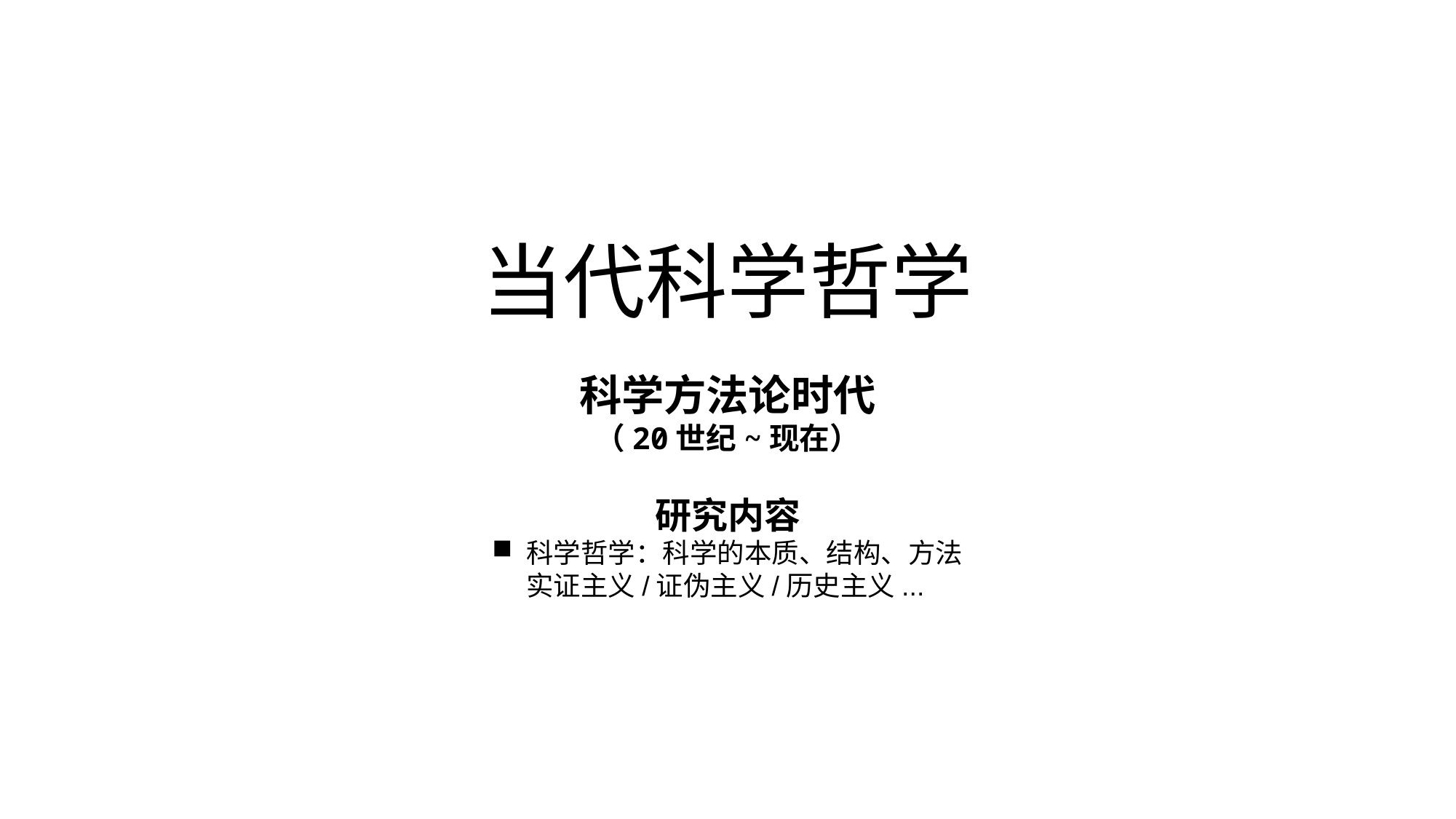

当代科学哲学
科学方法论时代
（20世纪~现在）

研究内容
科学哲学：科学的本质、结构、方法
实证主义/证伪主义/历史主义...